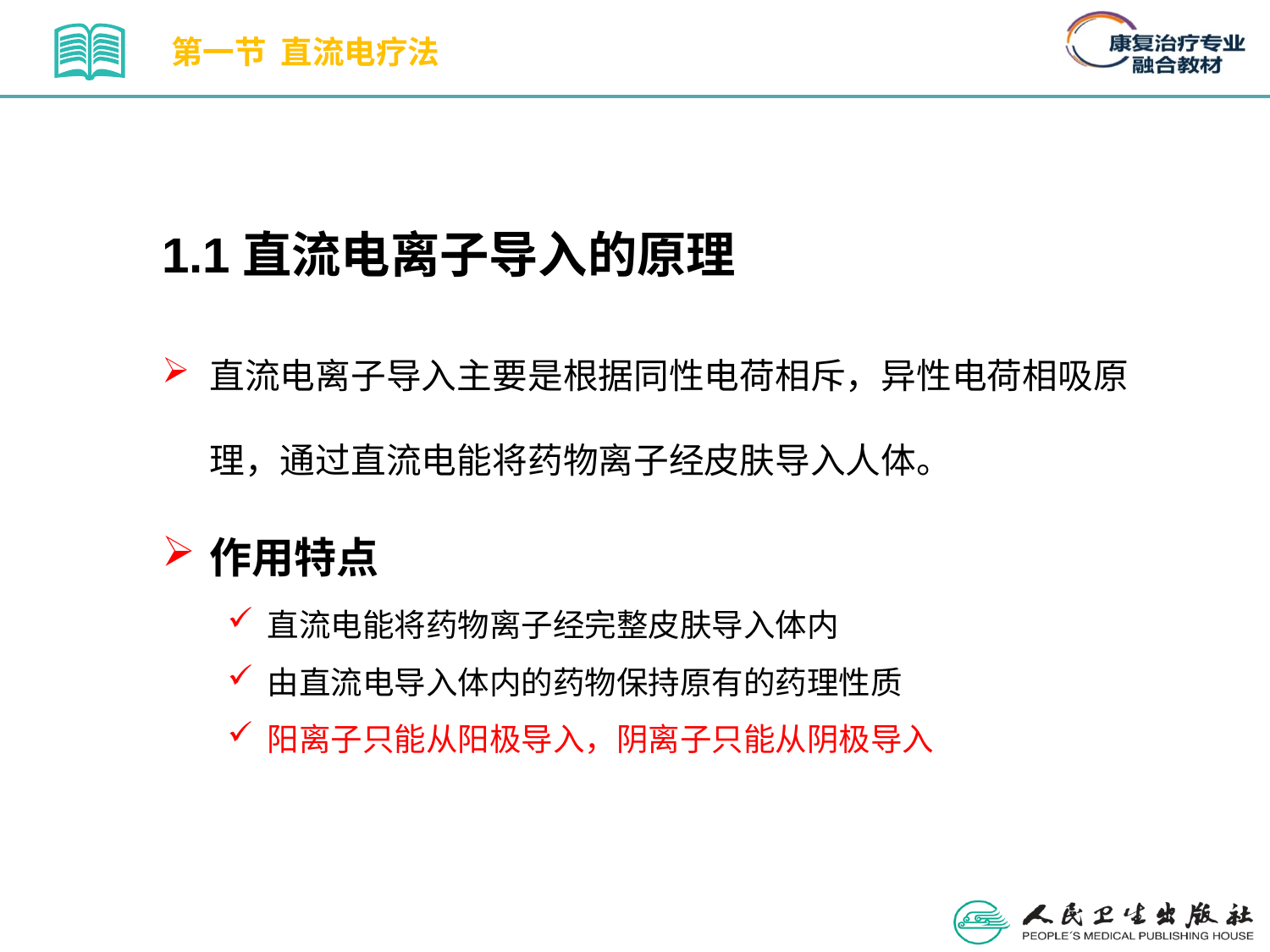

第一节  直流电疗法
1.1直流电离子导入的原理
直流电离子导入主要是根据同性电荷相斥，异性电荷相吸原理，通过直流电能将药物离子经皮肤导入人体。
作用特点

直流电能将药物离子经完整皮肤导入体内
由直流电导入体内的药物保持原有的药理性质
阳离子只能从阳极导入，阴离子只能从阴极导入